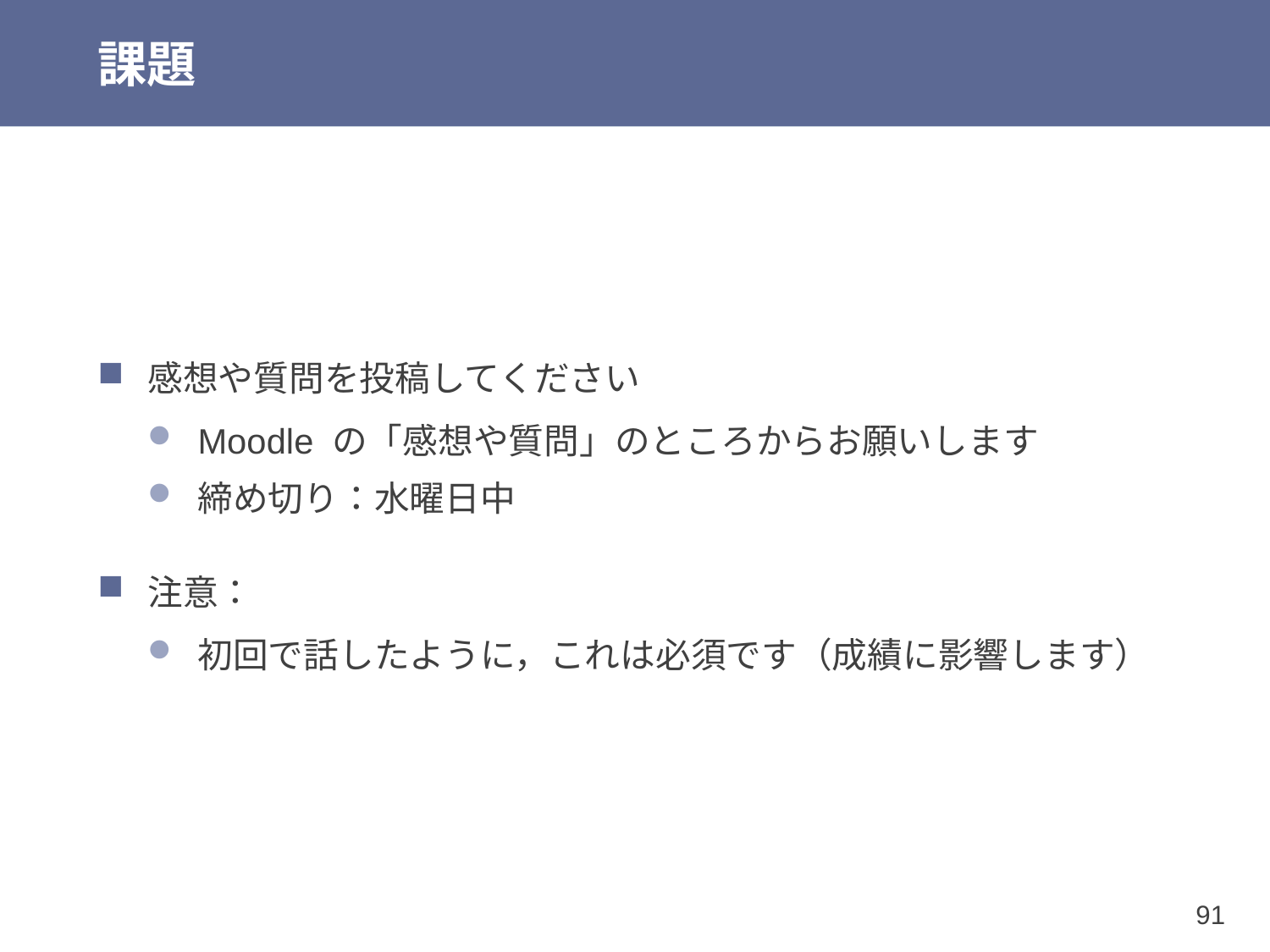

# 課題
感想や質問を投稿してください
Moodle の「感想や質問」のところからお願いします
締め切り：水曜日中
注意：
初回で話したように，これは必須です（成績に影響します）